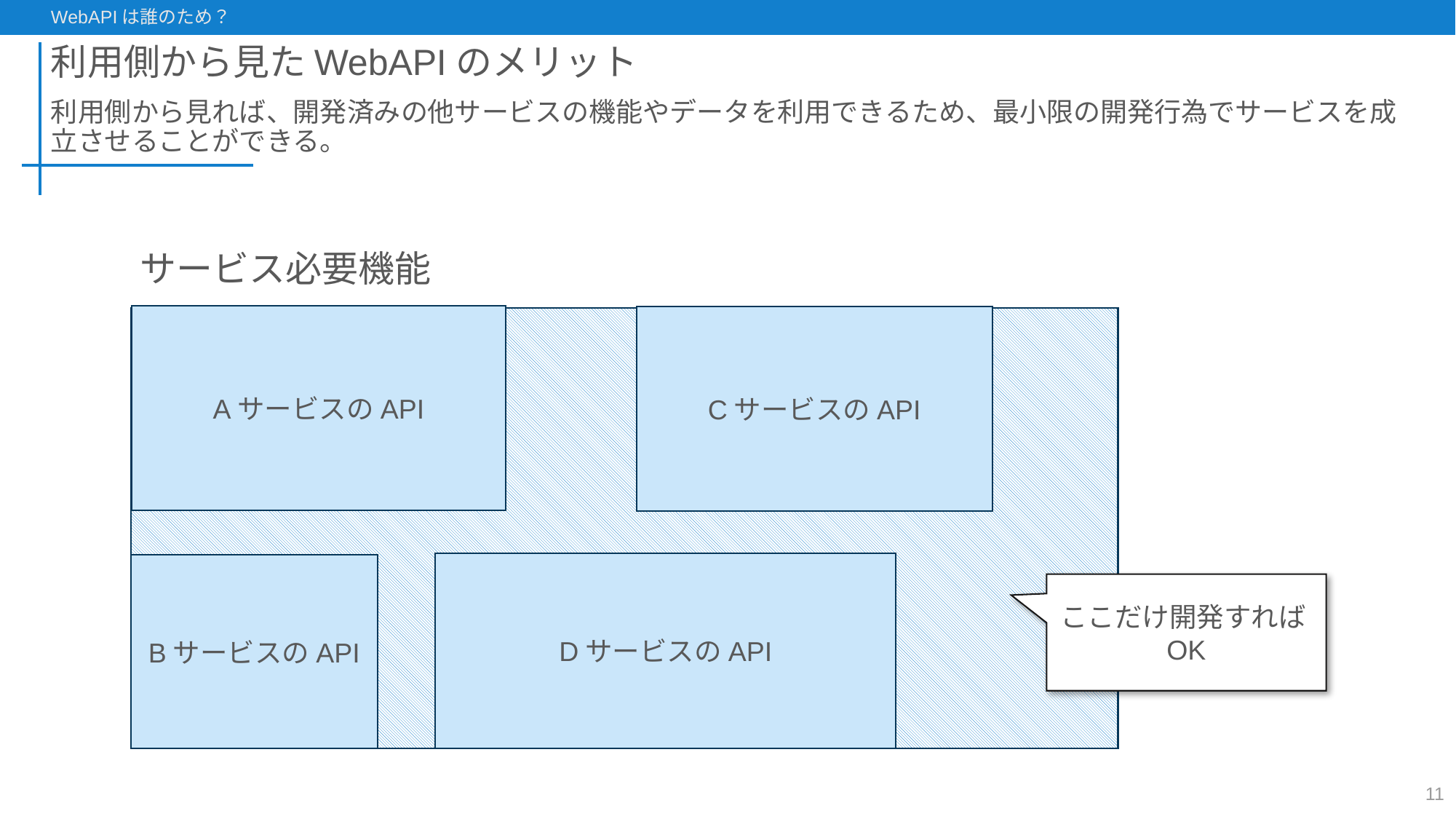

WebAPIは誰のため？
# 利用側から見たWebAPIのメリット
利用側から見れば、開発済みの他サービスの機能やデータを利用できるため、最小限の開発行為でサービスを成立させることができる。
サービス必要機能
AサービスのAPI
CサービスのAPI

DサービスのAPI
BサービスのAPI
ここだけ開発すればOK
11